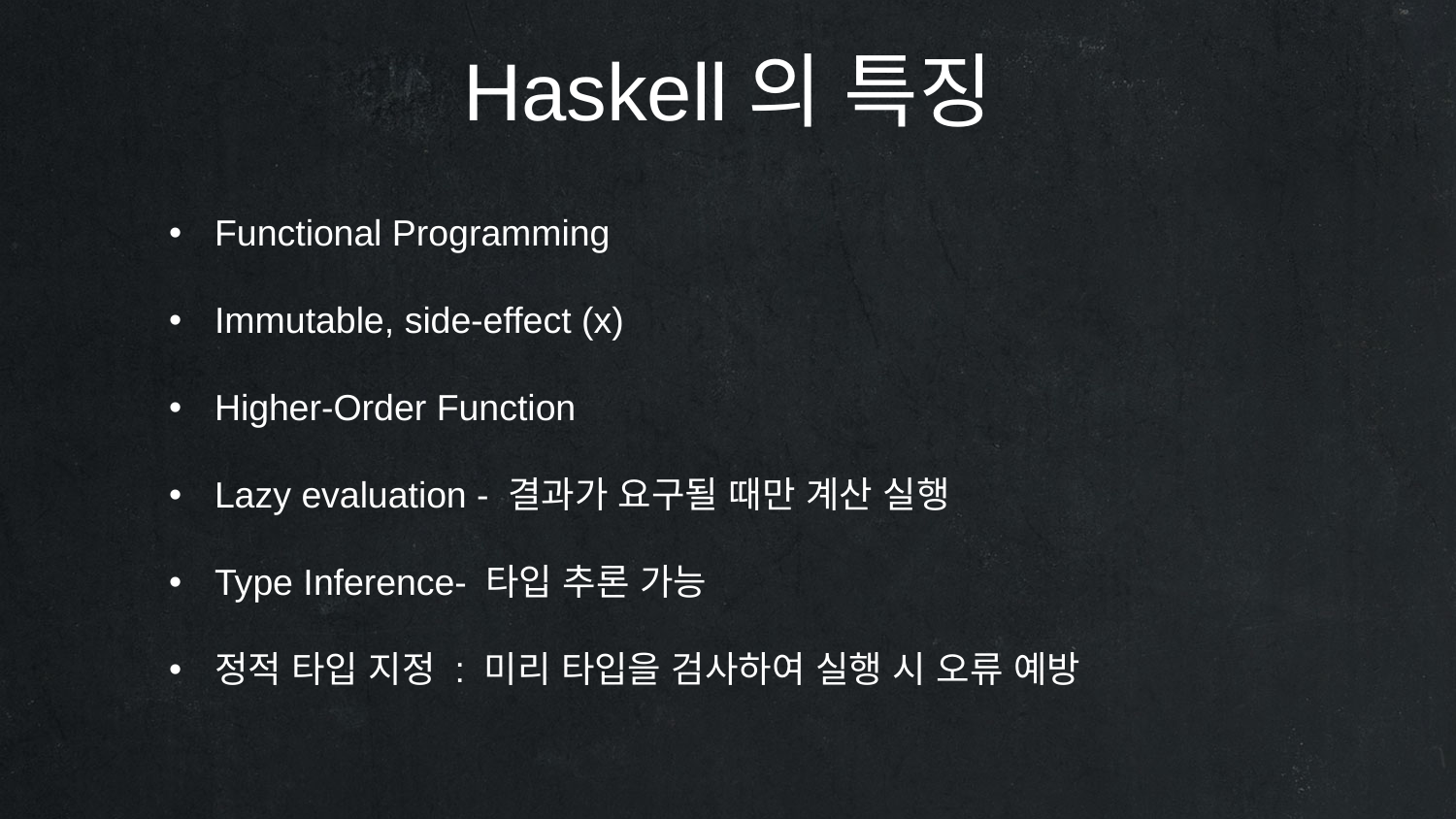

Haskell의 특징
Functional Programming

Immutable, side-effect (x)

Higher-Order Function

Lazy evaluation - 결과가 요구될 때만 계산 실행

Type Inference- 타입 추론 가능

정적 타입 지정 : 미리 타입을 검사하여 실행 시 오류 예방